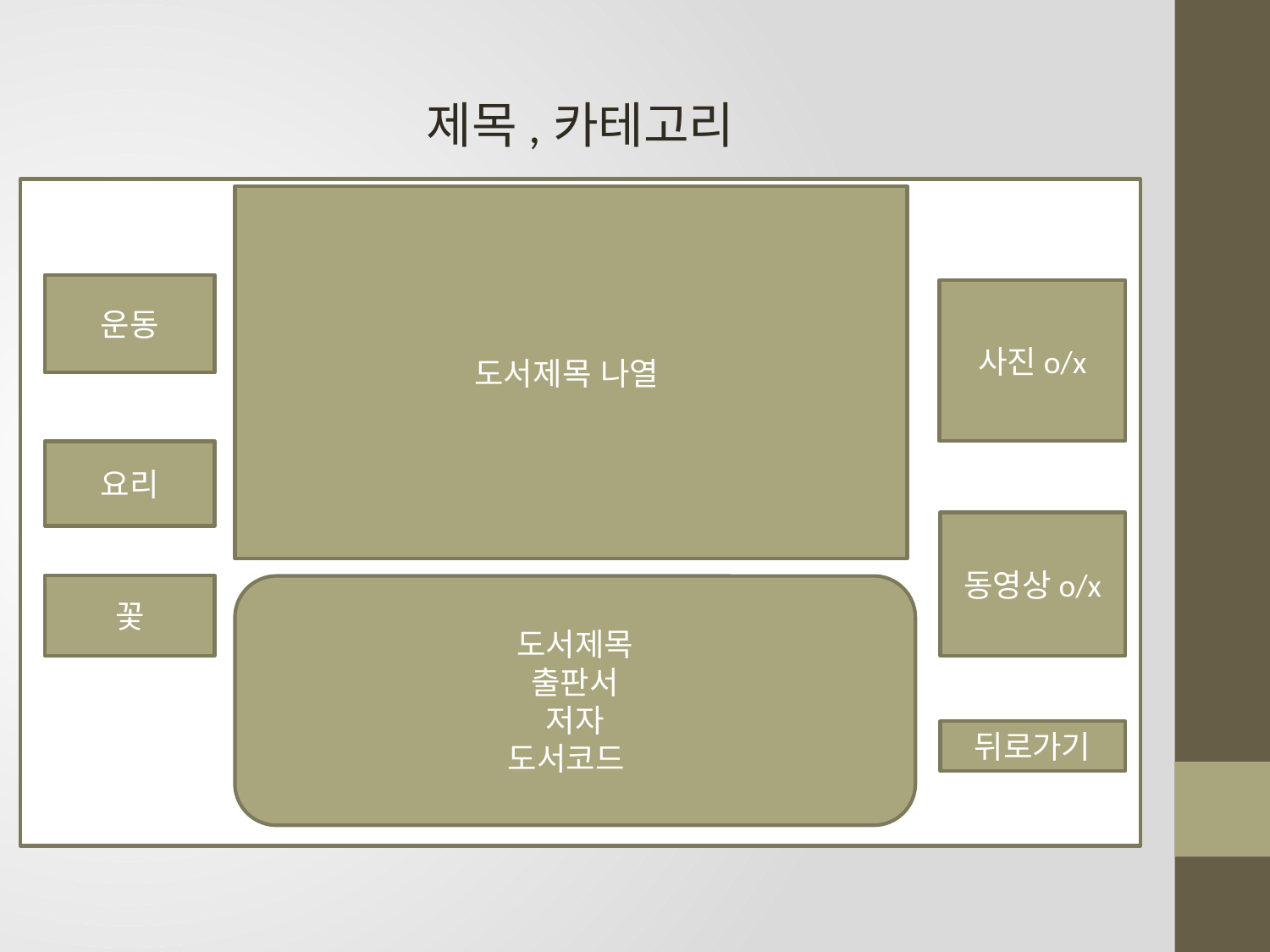

제목,카테고리

도서제목 나열
운동
사진o/x
요리
동영상o/x
꽃
도서제목
출판서
저자
도서코드
뒤로가기